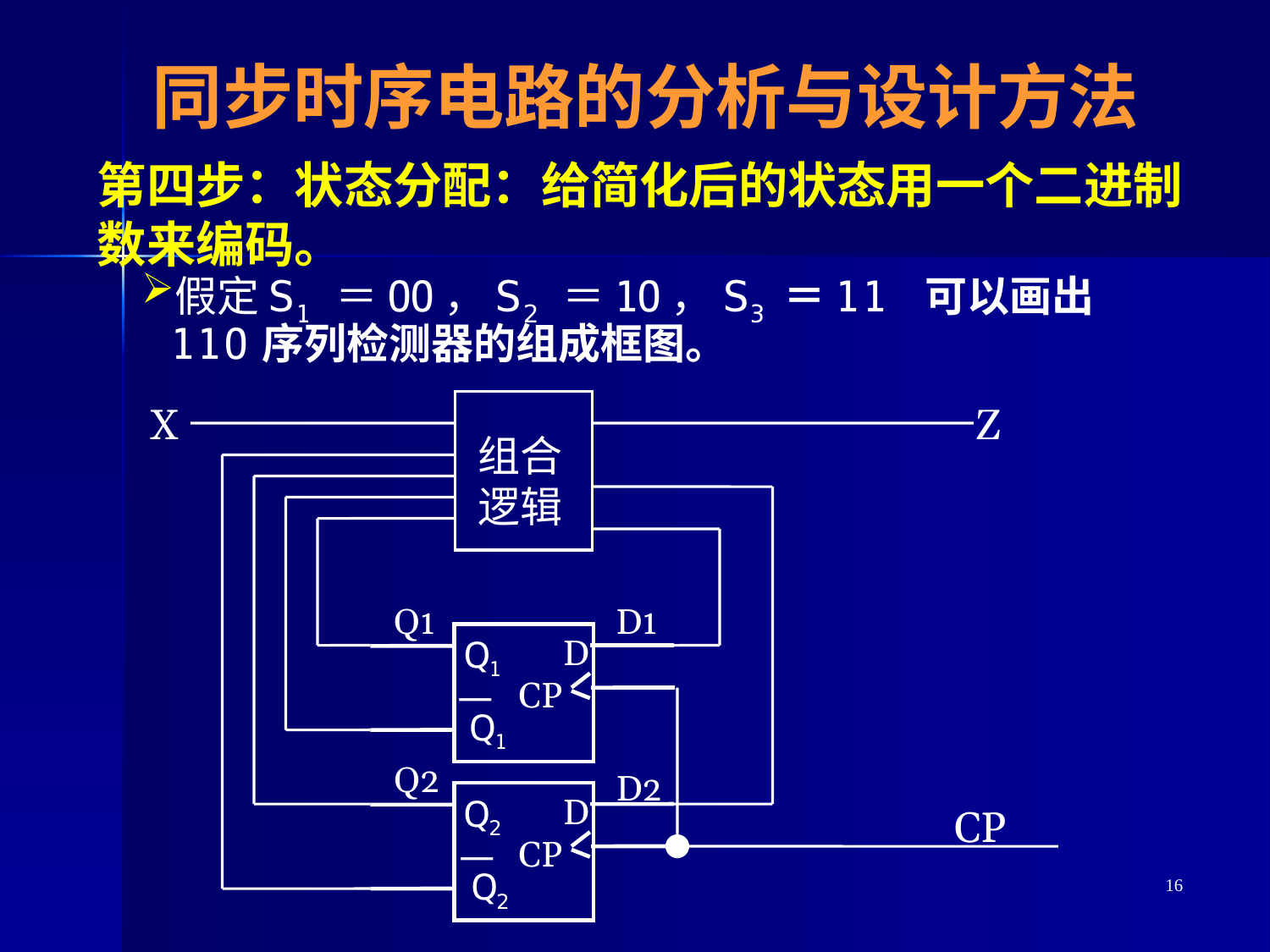

# 同步时序电路的分析与设计方法
第四步：状态分配：给简化后的状态用一个二进制数来编码。

假定S1 ＝00，S2 ＝10，S3 ＝11  可以画出110序列检测器的组成框图。
X

Z

组合逻辑

Q1
D1

D

CP

Q2
D2

D

CP

CP

Q1
—
 Q1

Q2
 —
  Q2
16